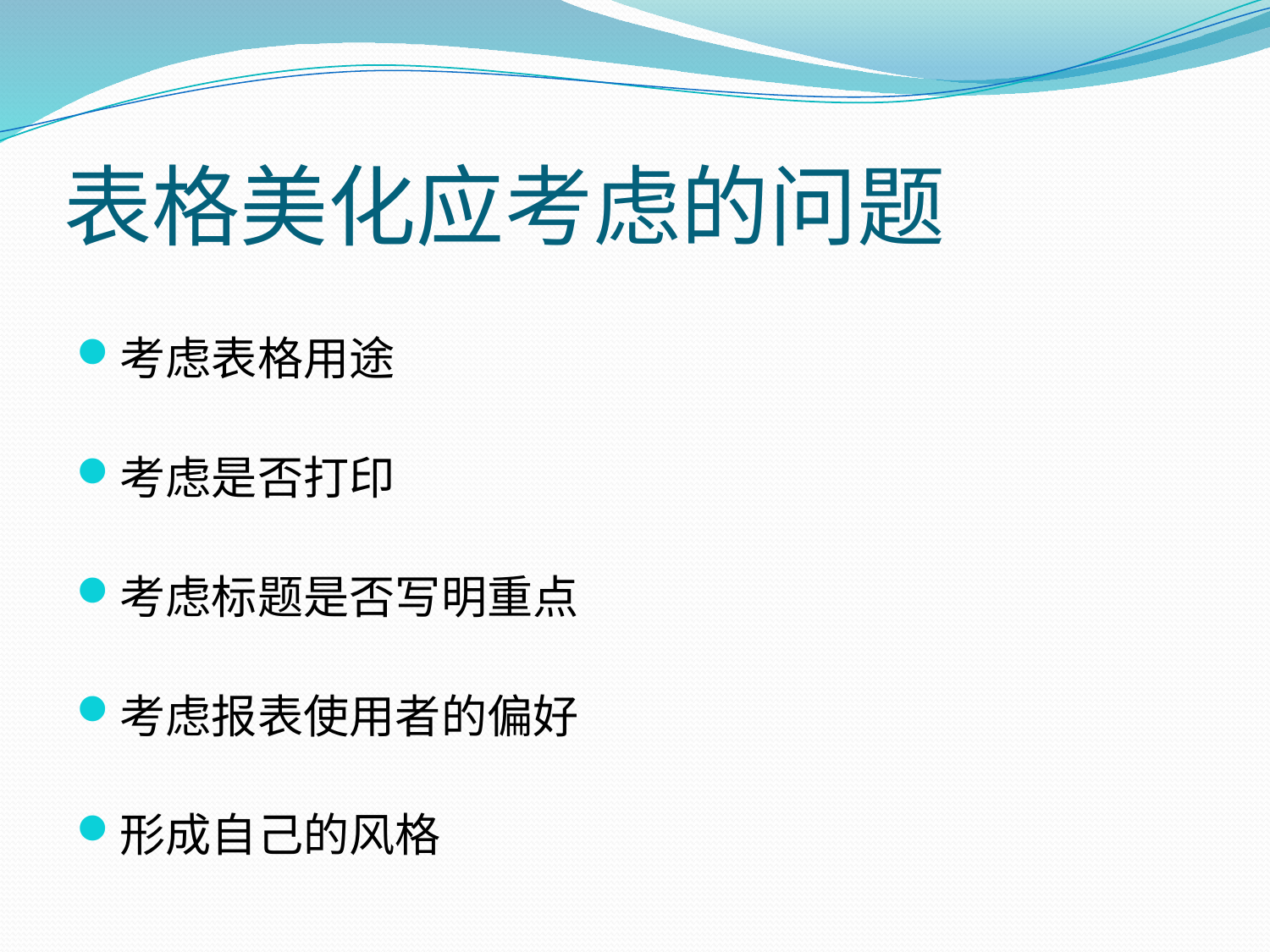

# 表格美化应考虑的问题
考虑表格用途
考虑是否打印
考虑标题是否写明重点
考虑报表使用者的偏好
形成自己的风格